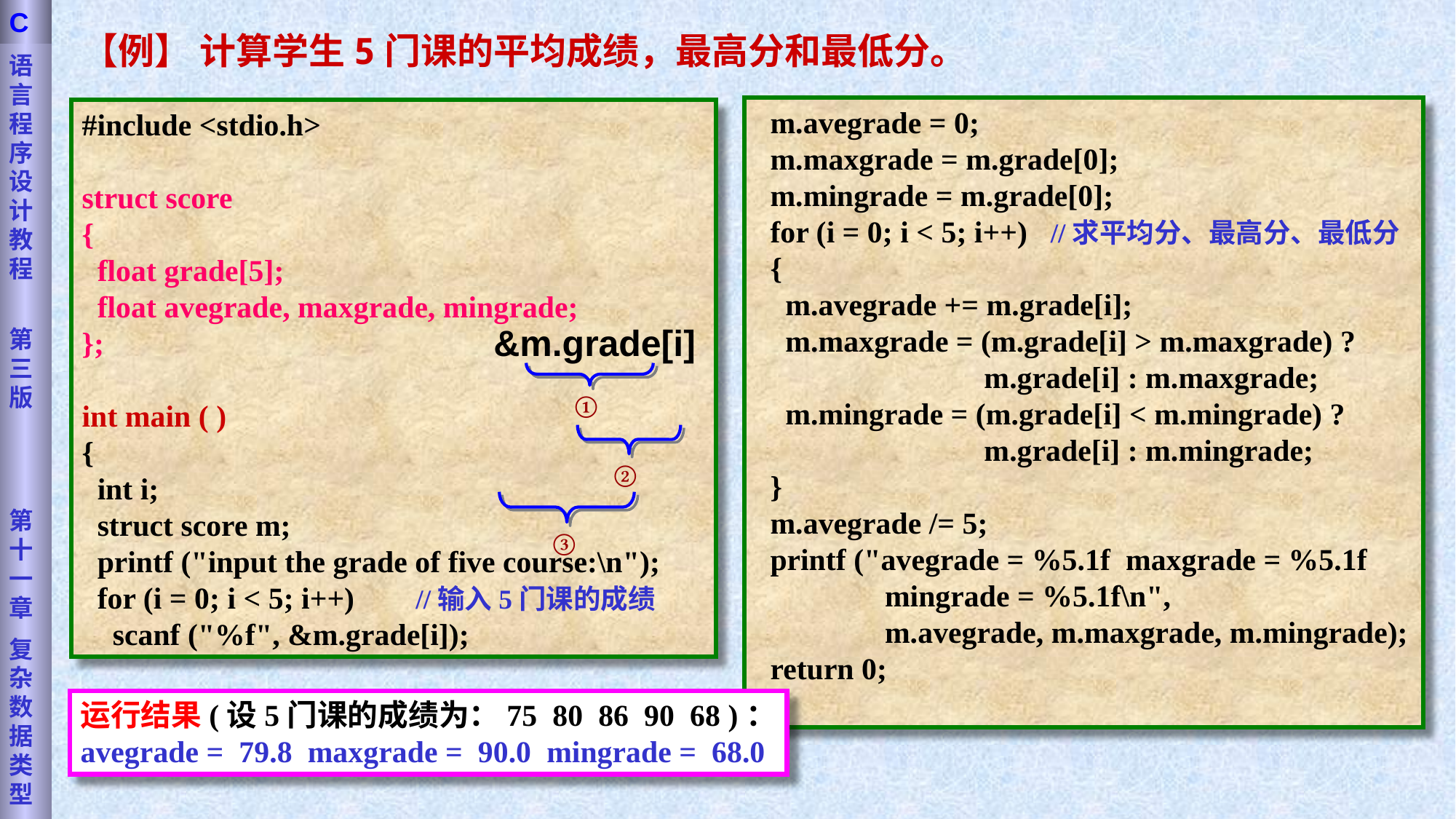

语言程序设计教程
第三版

第十一章
复杂数据类型
C
【例】 计算学生5门课的平均成绩，最高分和最低分。
  m.avegrade = 0;
  m.maxgrade = m.grade[0];
  m.mingrade = m.grade[0];
  for (i = 0; i < 5; i++)   //求平均分、最高分、最低分
  {
    m.avegrade += m.grade[i];
    m.maxgrade = (m.grade[i] > m.maxgrade) ?
                              m.grade[i] : m.maxgrade;
    m.mingrade = (m.grade[i] < m.mingrade) ?
                              m.grade[i] : m.mingrade;
  }
  m.avegrade /= 5;
  printf ("avegrade = %5.1f  maxgrade = %5.1f
                 mingrade = %5.1f\n",
                 m.avegrade, m.maxgrade, m.mingrade);
  return 0;
}
#include <stdio.h>

struct score
{
  float grade[5];
  float avegrade, maxgrade, mingrade;
};

int main ( )
{
  int i;
  struct score m;
  printf ("input the grade of five course:\n");
  for (i = 0; i < 5; i++)        //输入5门课的成绩
    scanf ("%f", &m.grade[i]);
&m.grade[i]

①

②

③
运行结果(设5门课的成绩为：75  80  86  90  68 )：
avegrade =  79.8  maxgrade =  90.0  mingrade =  68.0